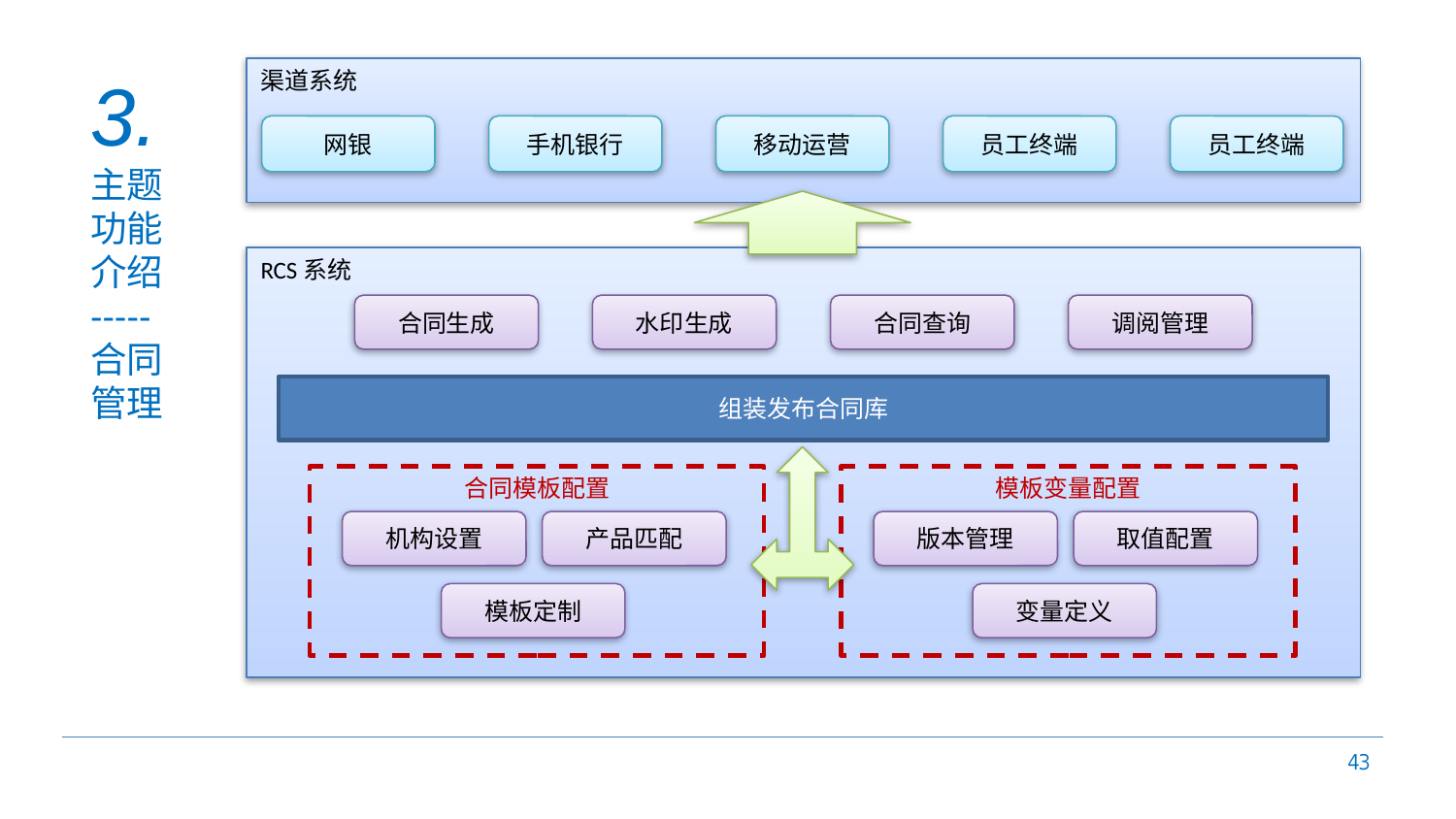

# 3. 主题 功能 介绍 ----- 合同 管理
渠道系统
网银
手机银行
移动运营
员工终端
员工终端

RCS系统
合同生成
水印生成
合同查询
调阅管理
组装发布合同库

合同模板配置
模板变量配置
机构设置
产品匹配
版本管理
取值配置
模板定制
变量定义
43